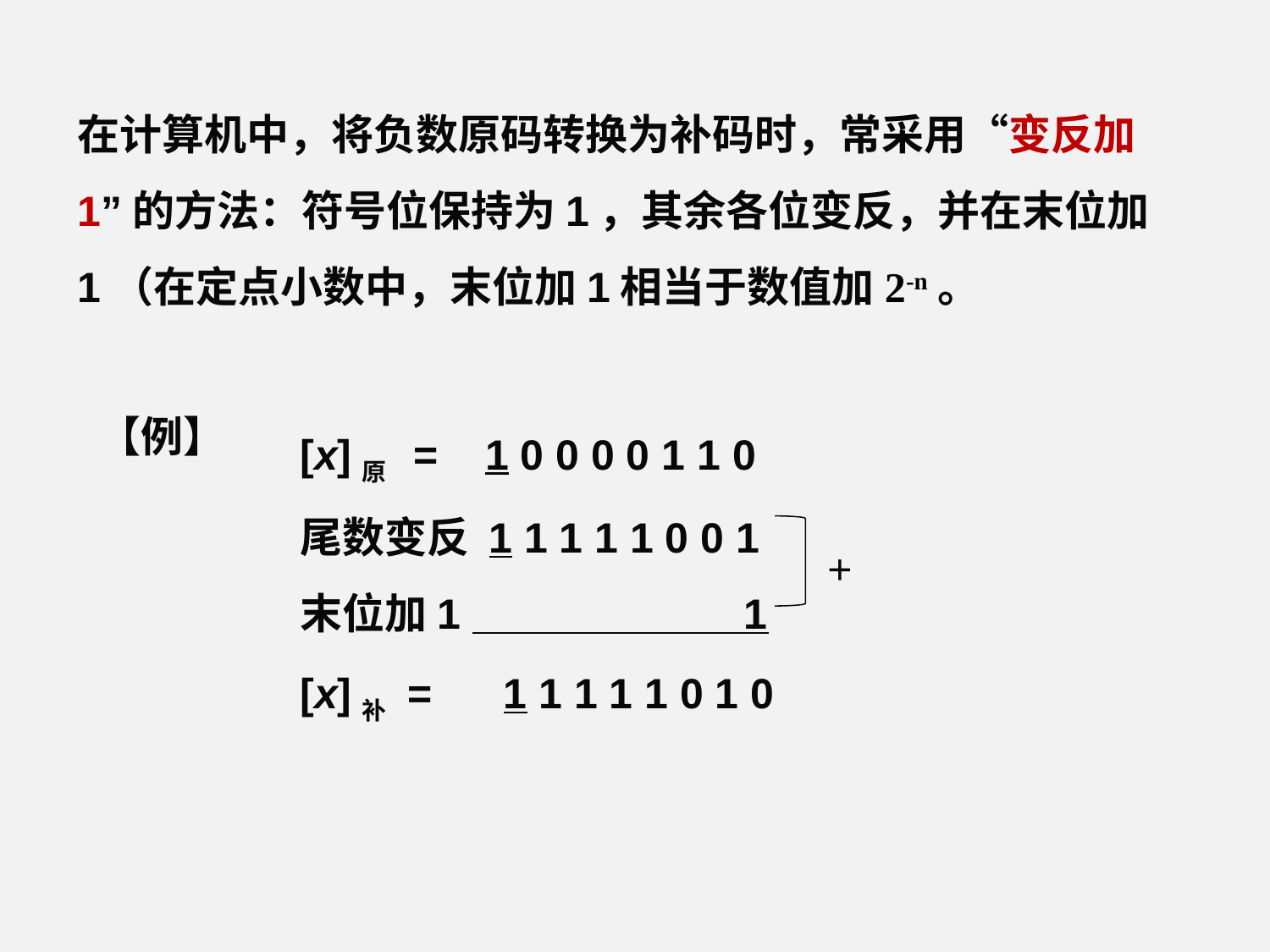

在计算机中，将负数原码转换为补码时，常采用“变反加1”的方法：符号位保持为1，其余各位变反，并在末位加1（在定点小数中，末位加1相当于数值加2-n。
[x]原   =    1 0 0 0 0 1 1 0
尾数变反 1 1 1 1 1 0 0 1
末位加1                        1
[x]补  =      1 1 1 1 1 0 1 0
【例】

+
15